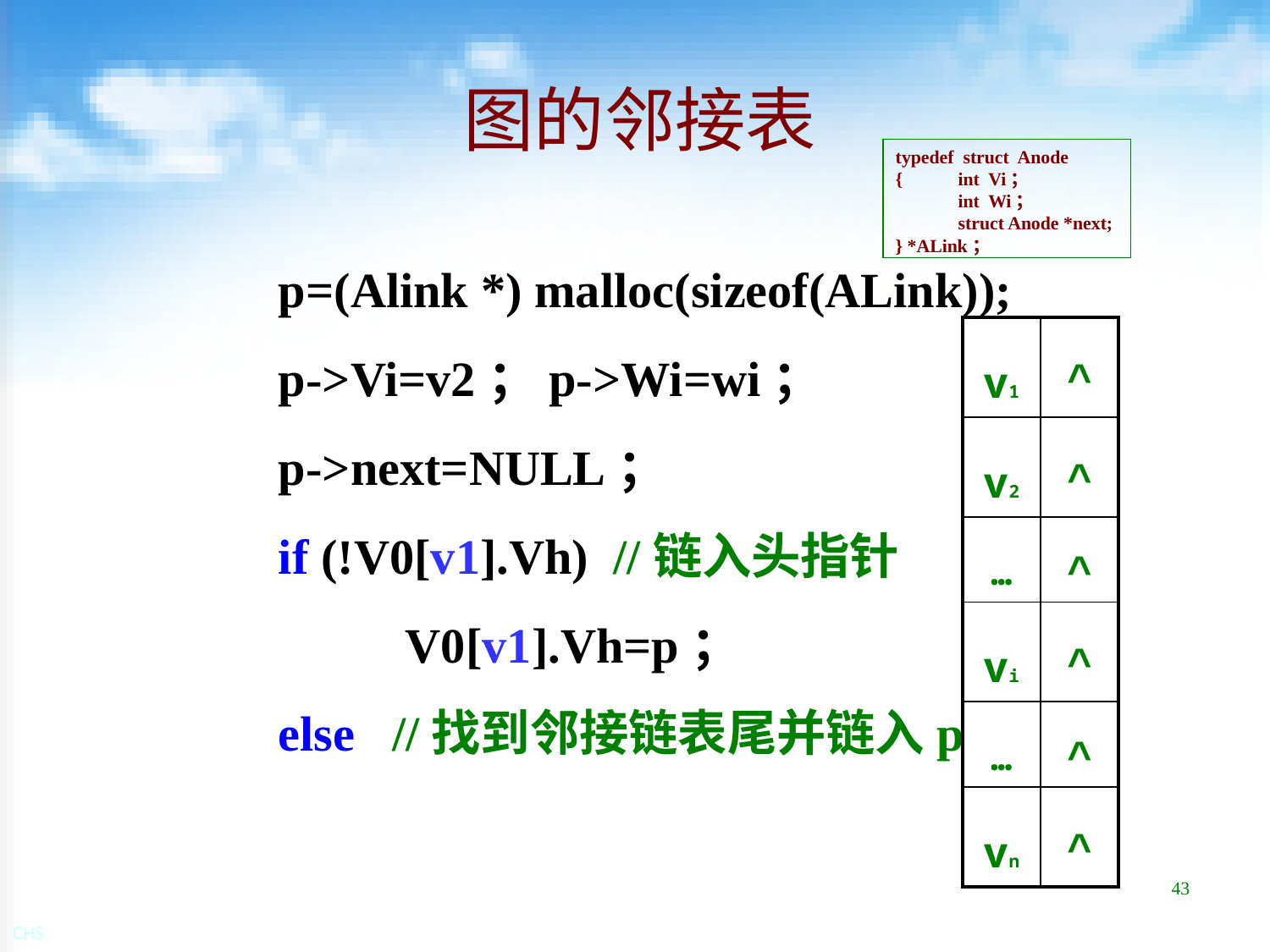

# 图的邻接表
typedef  struct  Anode
{	int  Vi；
	int  Wi；
	struct Anode *next;
} *ALink；
	p=(Alink *) malloc(sizeof(ALink));
	p->Vi=v2；p->Wi=wi；
	p->next=NULL；
	if (!V0[v1].Vh)  //链入头指针
		V0[v1].Vh=p；
	else   //找到邻接链表尾并链入p
| v1 | ^ |
| --- | --- |
| v2 | ^ |
| … | ^ |
| vi | ^ |
| … | ^ |
| vn | ^ |
43